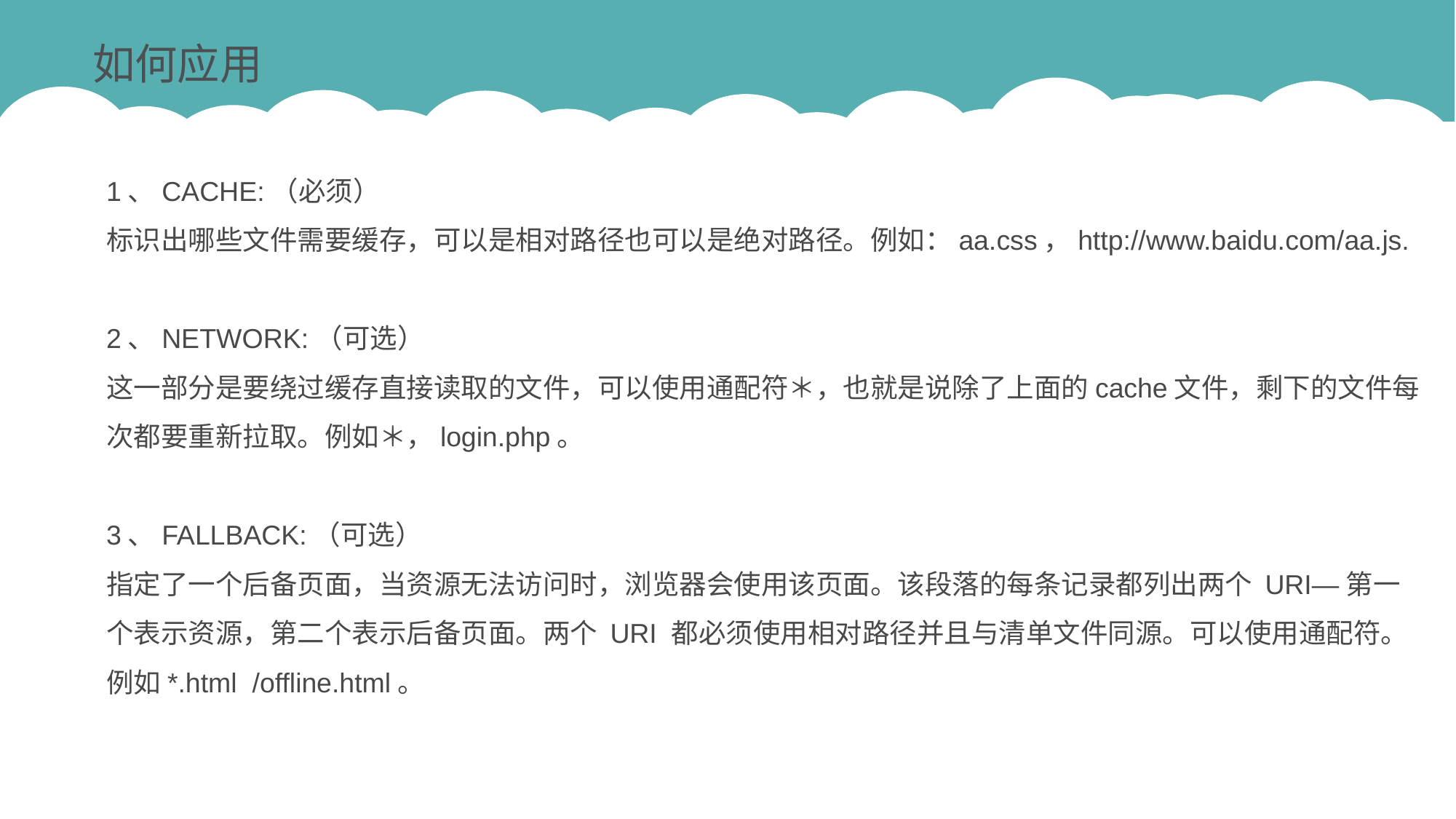

如何应用
1、CACHE:（必须）
标识出哪些文件需要缓存，可以是相对路径也可以是绝对路径。例如：aa.css，http://www.baidu.com/aa.js.

2、NETWORK:（可选）
这一部分是要绕过缓存直接读取的文件，可以使用通配符＊，也就是说除了上面的cache文件，剩下的文件每次都要重新拉取。例如＊，login.php。

3、FALLBACK:（可选）
指定了一个后备页面，当资源无法访问时，浏览器会使用该页面。该段落的每条记录都列出两个 URI—第一个表示资源，第二个表示后备页面。两个 URI 都必须使用相对路径并且与清单文件同源。可以使用通配符。例如*.html  /offline.html。